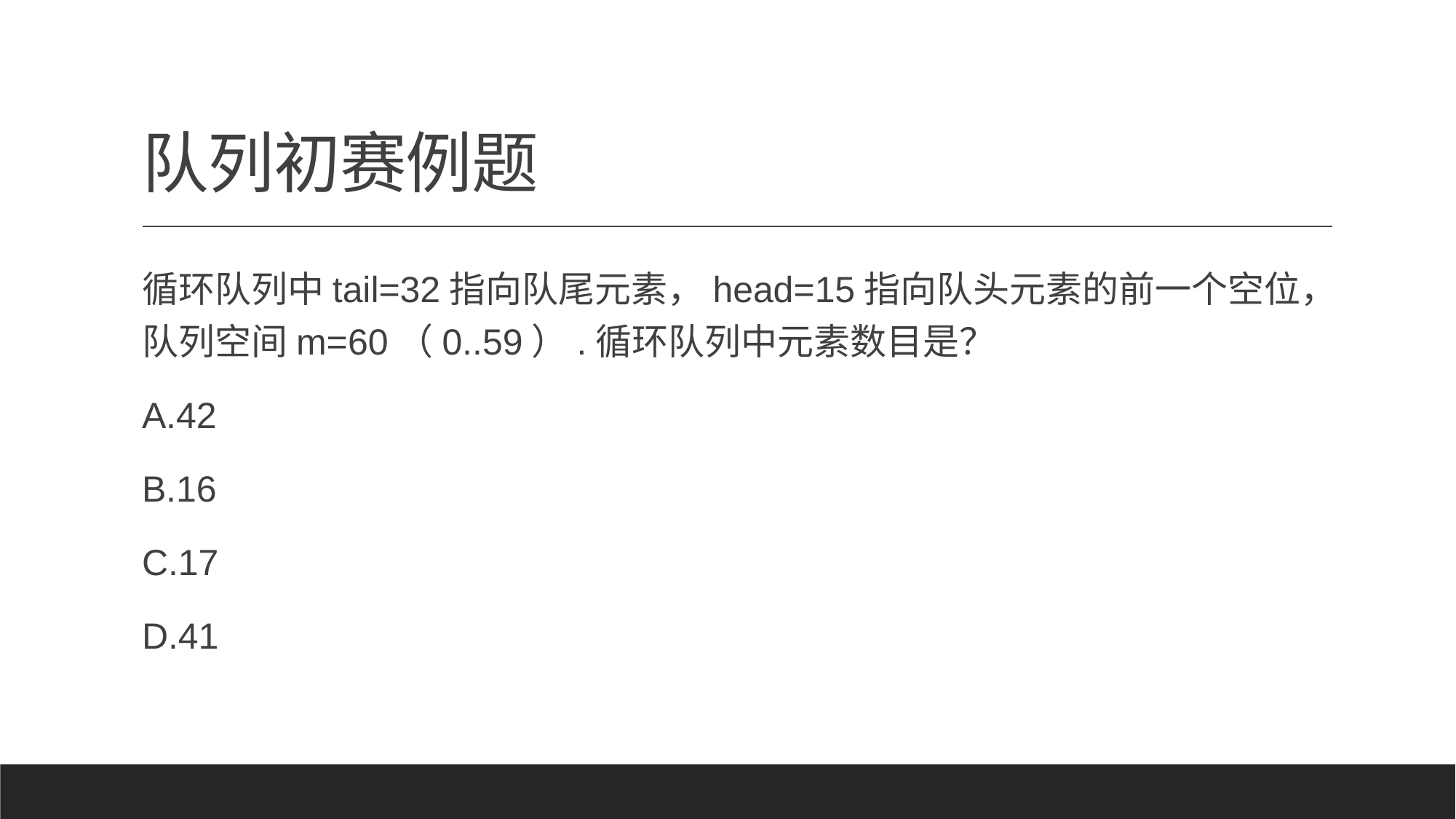

# 队列初赛例题
循环队列中tail=32指向队尾元素，head=15指向队头元素的前一个空位，队列空间m=60（0..59）.循环队列中元素数目是？
A.42
B.16
C.17
D.41